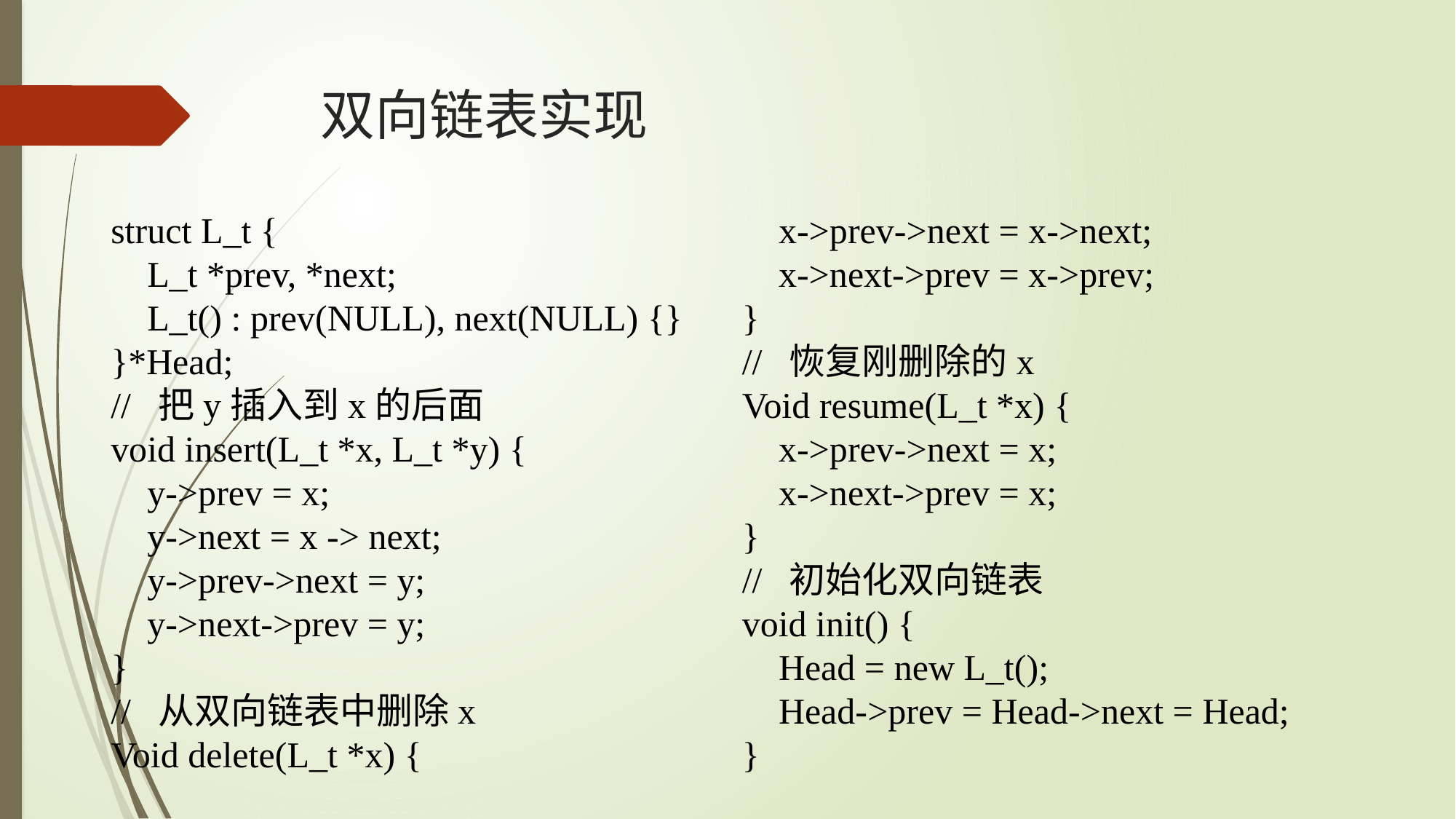

# 双向链表实现
struct L_t {
    L_t *prev, *next;
    L_t() : prev(NULL), next(NULL) {}
}*Head;
//  把y插入到x的后面
void insert(L_t *x, L_t *y) {
    y->prev = x;
    y->next = x -> next;
    y->prev->next = y;
    y->next->prev = y;
}
//  从双向链表中删除x
Void delete(L_t *x) {
    x->prev->next = x->next;
    x->next->prev = x->prev;
}
//  恢复刚删除的x
Void resume(L_t *x) {
    x->prev->next = x;
    x->next->prev = x;
}
//  初始化双向链表
void init() {
    Head = new L_t();
    Head->prev = Head->next = Head;
}